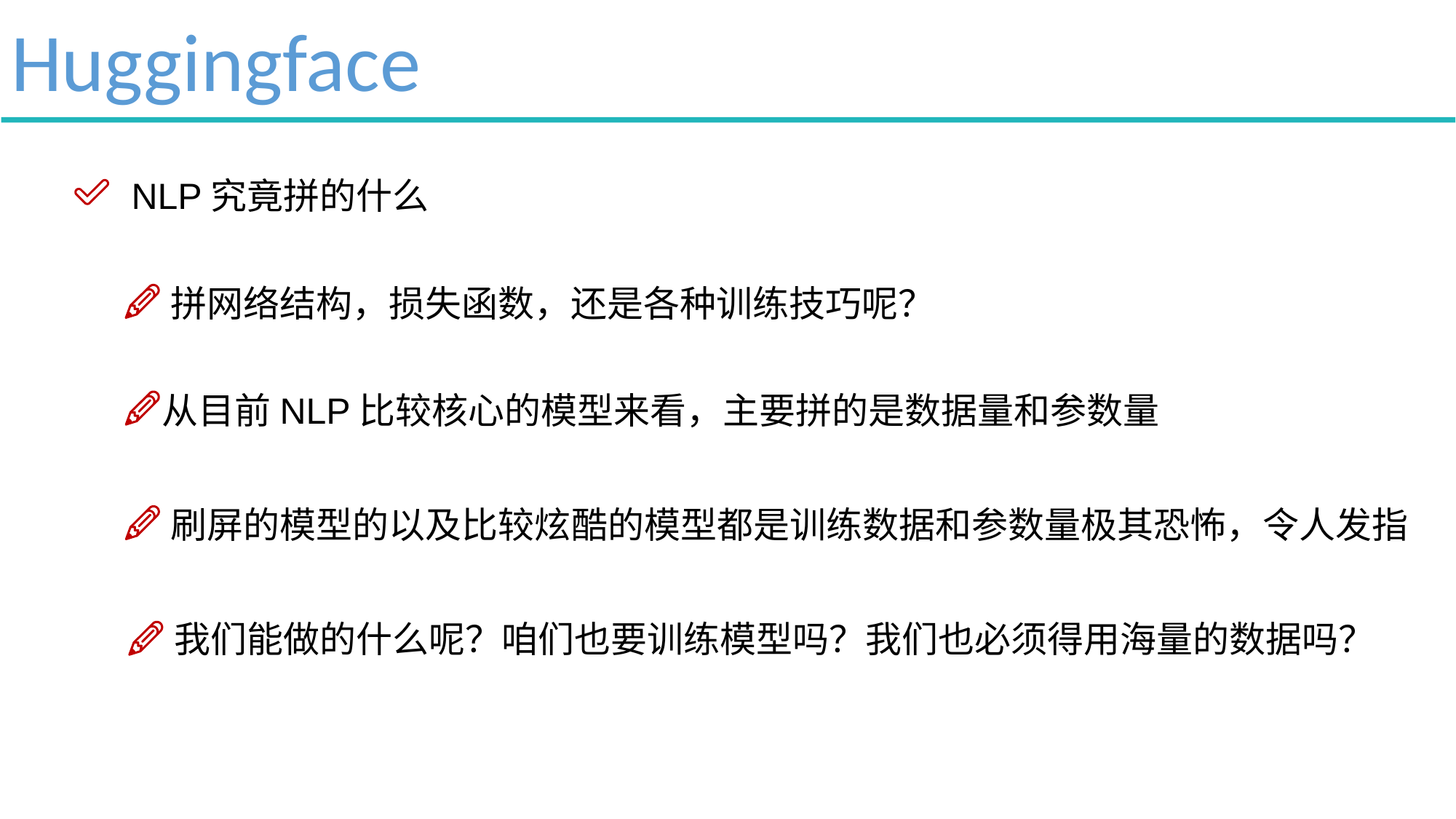

Huggingface
NLP究竟拼的什么

拼网络结构，损失函数，还是各种训练技巧呢？

从目前NLP比较核心的模型来看，主要拼的是数据量和参数量

刷屏的模型的以及比较炫酷的模型都是训练数据和参数量极其恐怖，令人发指

我们能做的什么呢？咱们也要训练模型吗？我们也必须得用海量的数据吗？